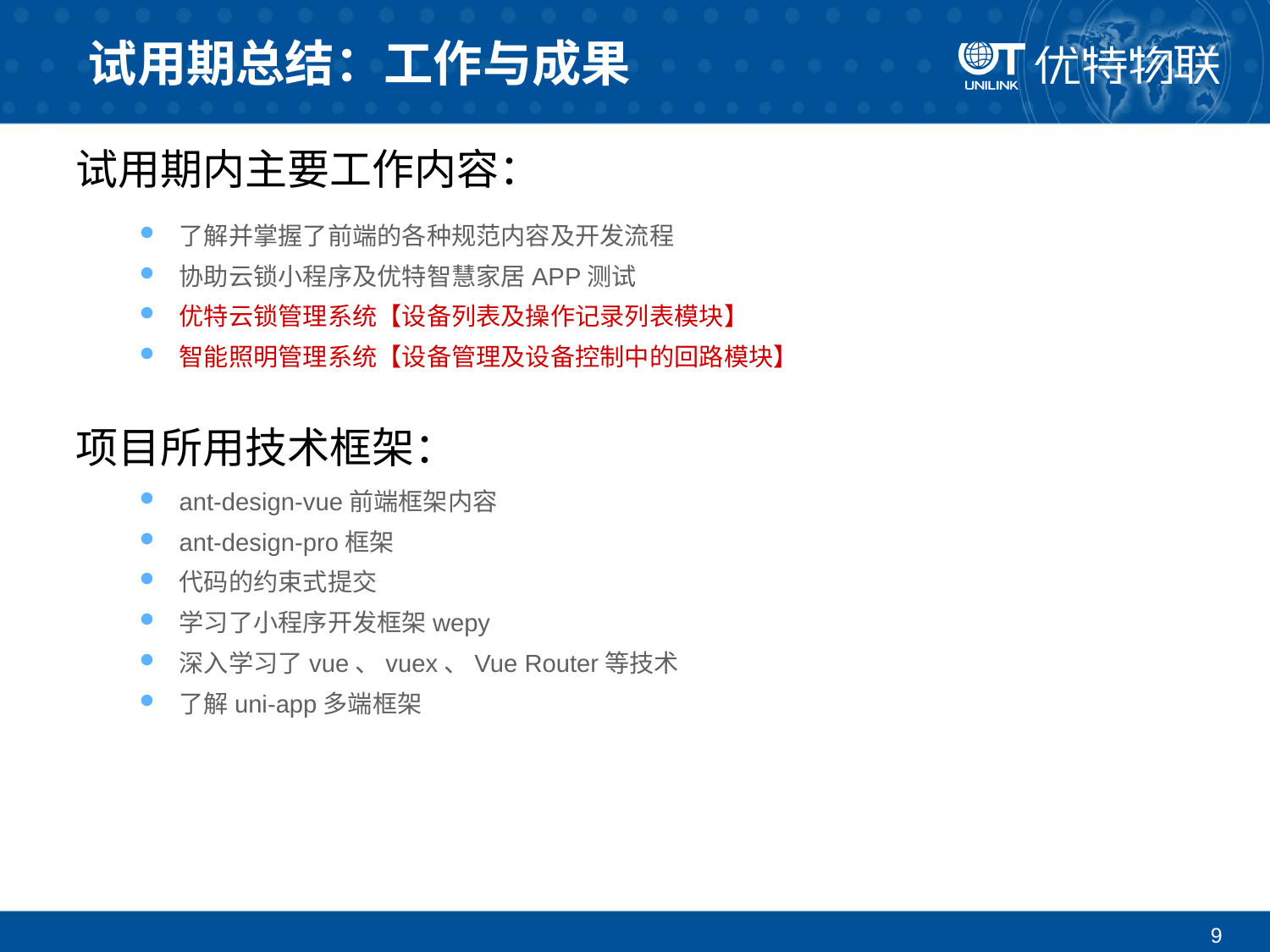

试用期总结：工作与成果
试用期内主要工作内容：
了解并掌握了前端的各种规范内容及开发流程
协助云锁小程序及优特智慧家居APP测试
优特云锁管理系统【设备列表及操作记录列表模块】
智能照明管理系统【设备管理及设备控制中的回路模块】

项目所用技术框架：
ant-design-vue前端框架内容
ant-design-pro框架
代码的约束式提交
学习了小程序开发框架wepy
深入学习了vue、vuex、Vue Router等技术
了解uni-app多端框架

9